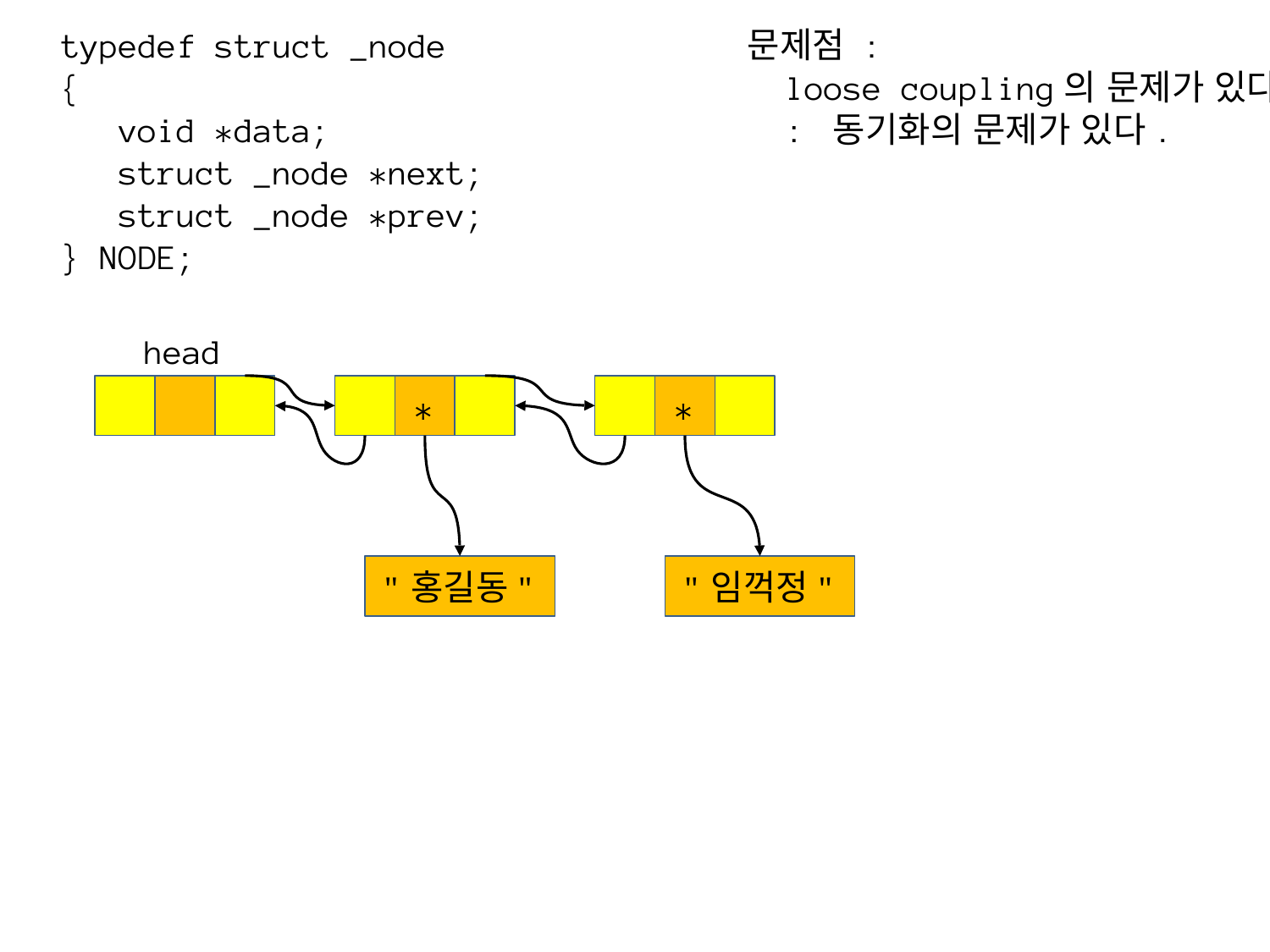

typedef struct _node
{
   void *data;
   struct _node *next;
   struct _node *prev;
} NODE;

문제점 :
  loose coupling의 문제가 있다.
  : 동기화의 문제가 있다.

head

*

*

"홍길동"
"임꺽정"